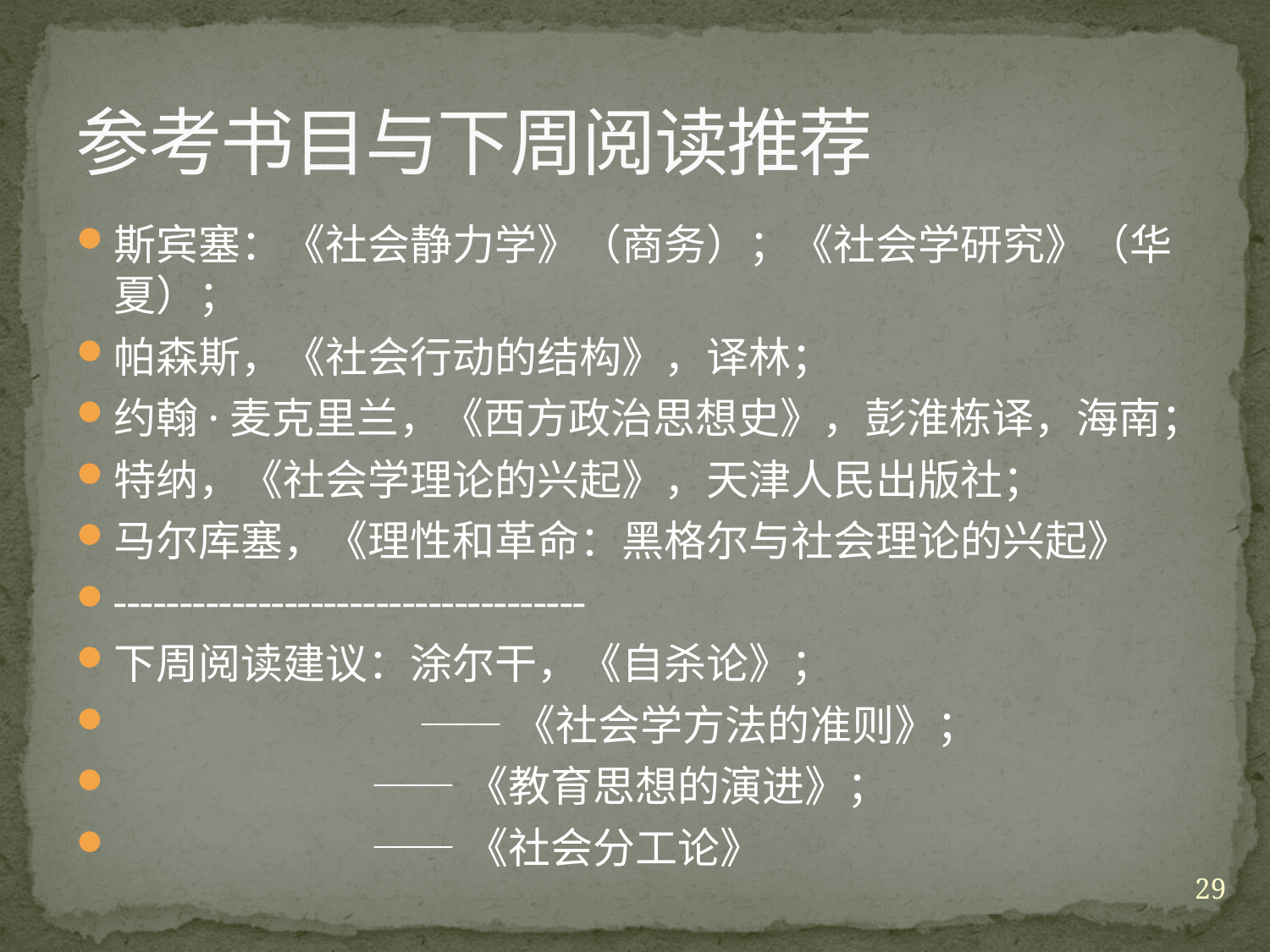

# 参考书目与下周阅读推荐
斯宾塞：《社会静力学》（商务）；《社会学研究》（华夏）；
帕森斯，《社会行动的结构》，译林；
约翰·麦克里兰，《西方政治思想史》，彭淮栋译，海南；
特纳，《社会学理论的兴起》，天津人民出版社；
马尔库塞，《理性和革命：黑格尔与社会理论的兴起》
------------------------------------
下周阅读建议：涂尔干，《自杀论》；
                                ——《社会学方法的准则》；
                           ——《教育思想的演进》；
                           ——《社会分工论》

29